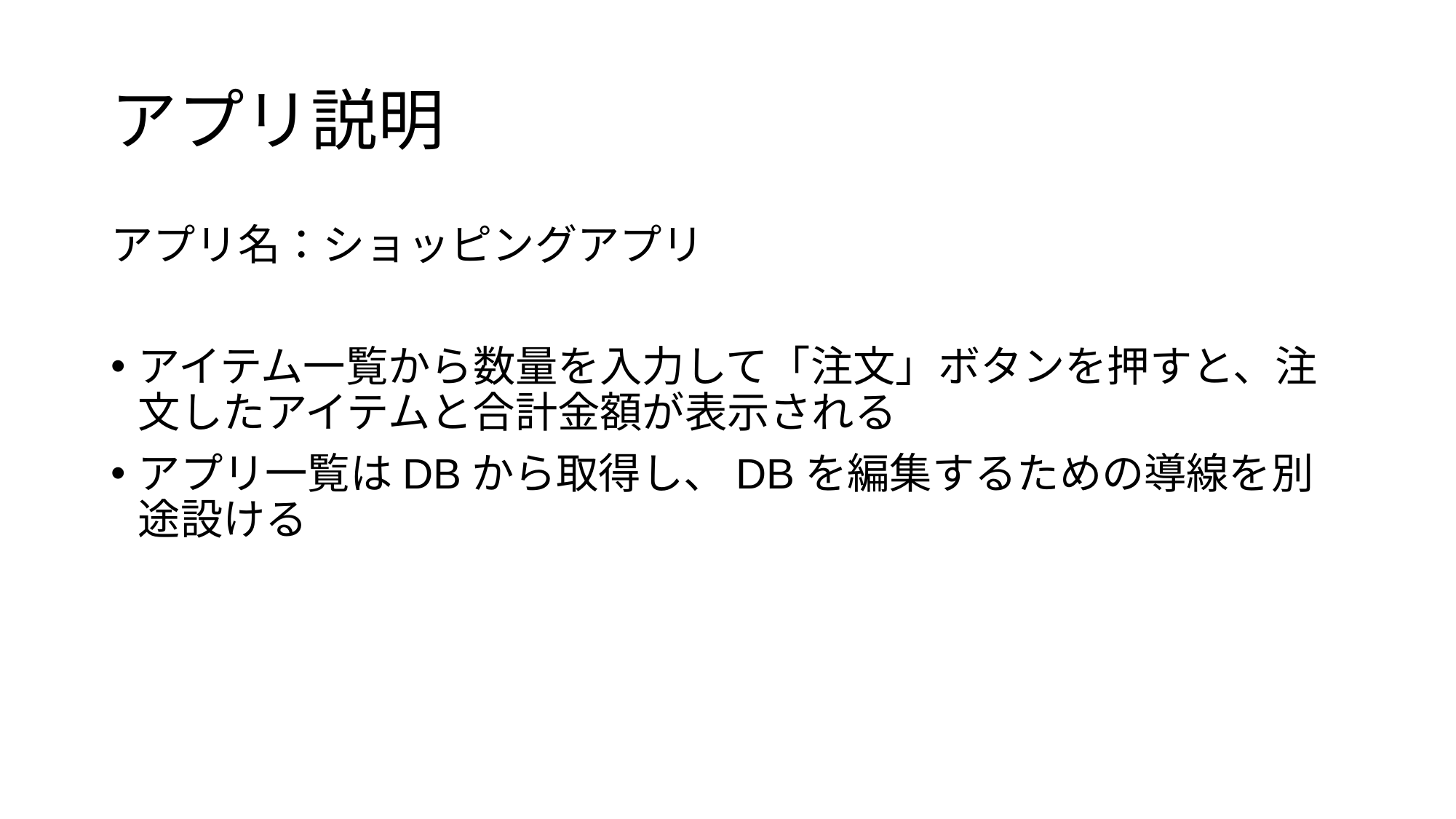

# アプリ説明
アプリ名：ショッピングアプリ

アイテム一覧から数量を入力して「注文」ボタンを押すと、注文したアイテムと合計金額が表示される
アプリ一覧はDBから取得し、DBを編集するための導線を別途設ける